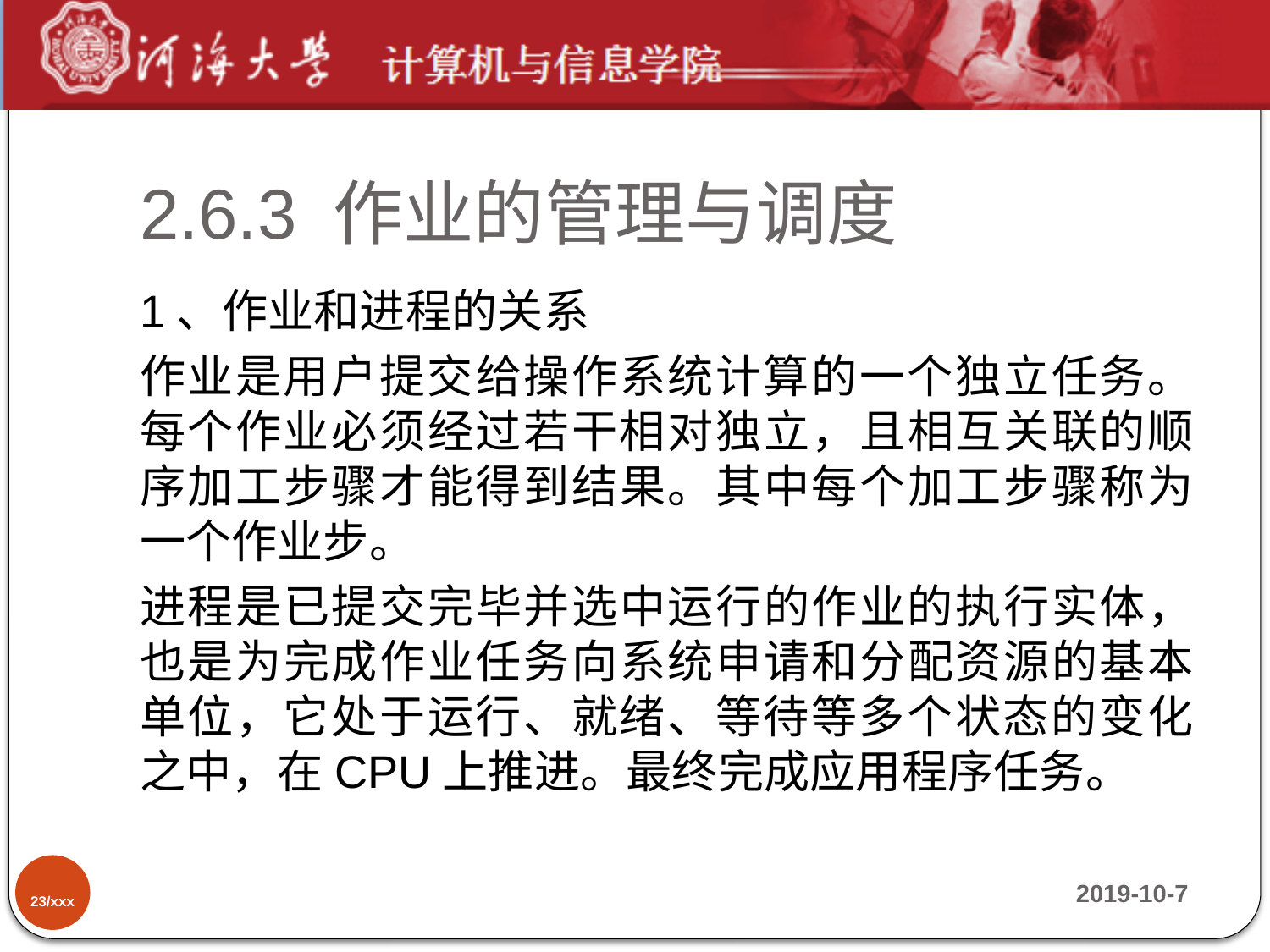

# 2.6.3 作业的管理与调度
1、作业和进程的关系
作业是用户提交给操作系统计算的一个独立任务。每个作业必须经过若干相对独立，且相互关联的顺序加工步骤才能得到结果。其中每个加工步骤称为一个作业步。
进程是已提交完毕并选中运行的作业的执行实体，也是为完成作业任务向系统申请和分配资源的基本单位，它处于运行、就绪、等待等多个状态的变化之中，在CPU上推进。最终完成应用程序任务。

23/xxx
2019-10-7